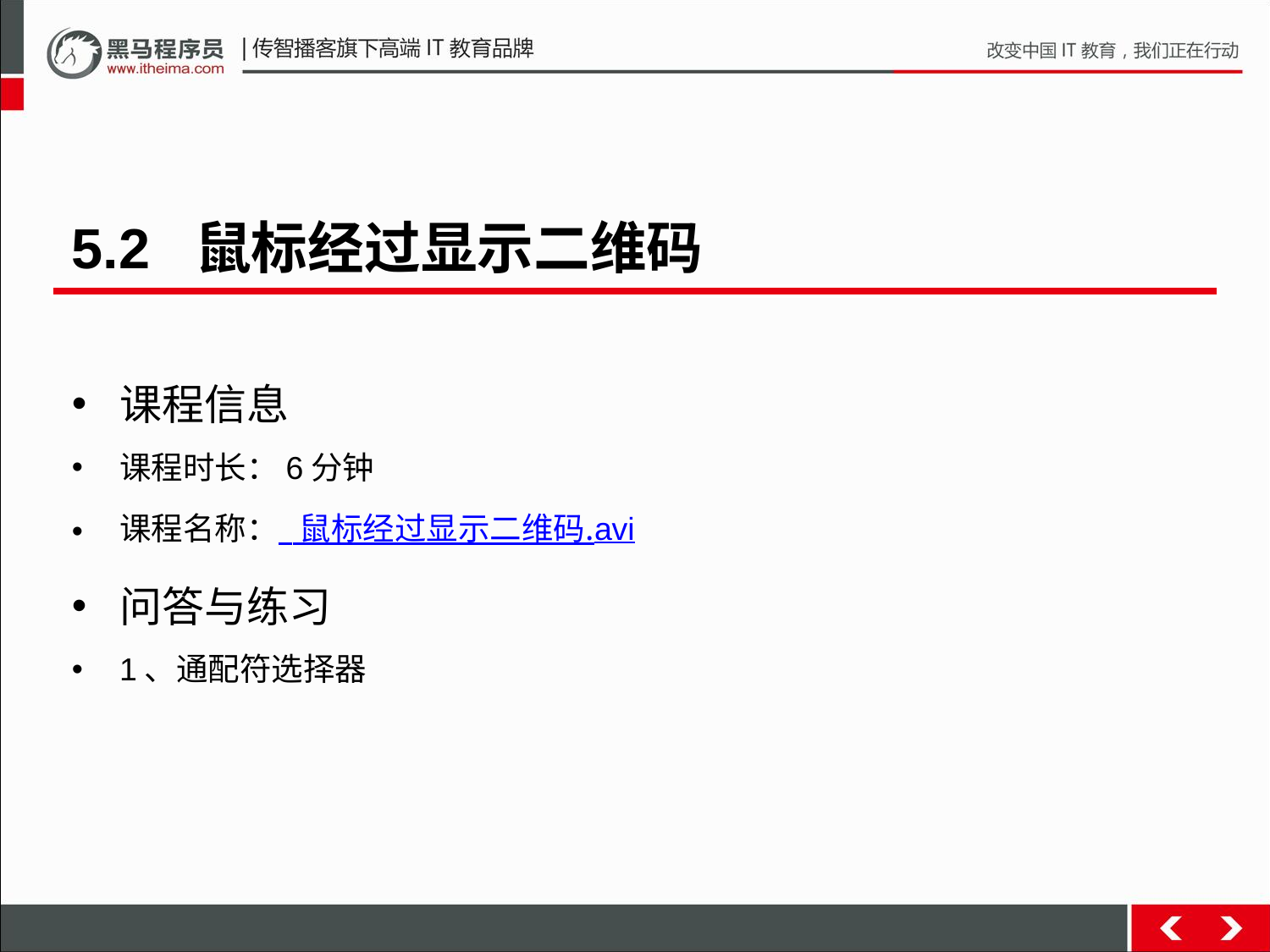

5.2  鼠标经过显示二维码
课程信息
课程时长：6分钟
课程名称：   鼠标经过显示二维码.avi
问答与练习
1、通配符选择器